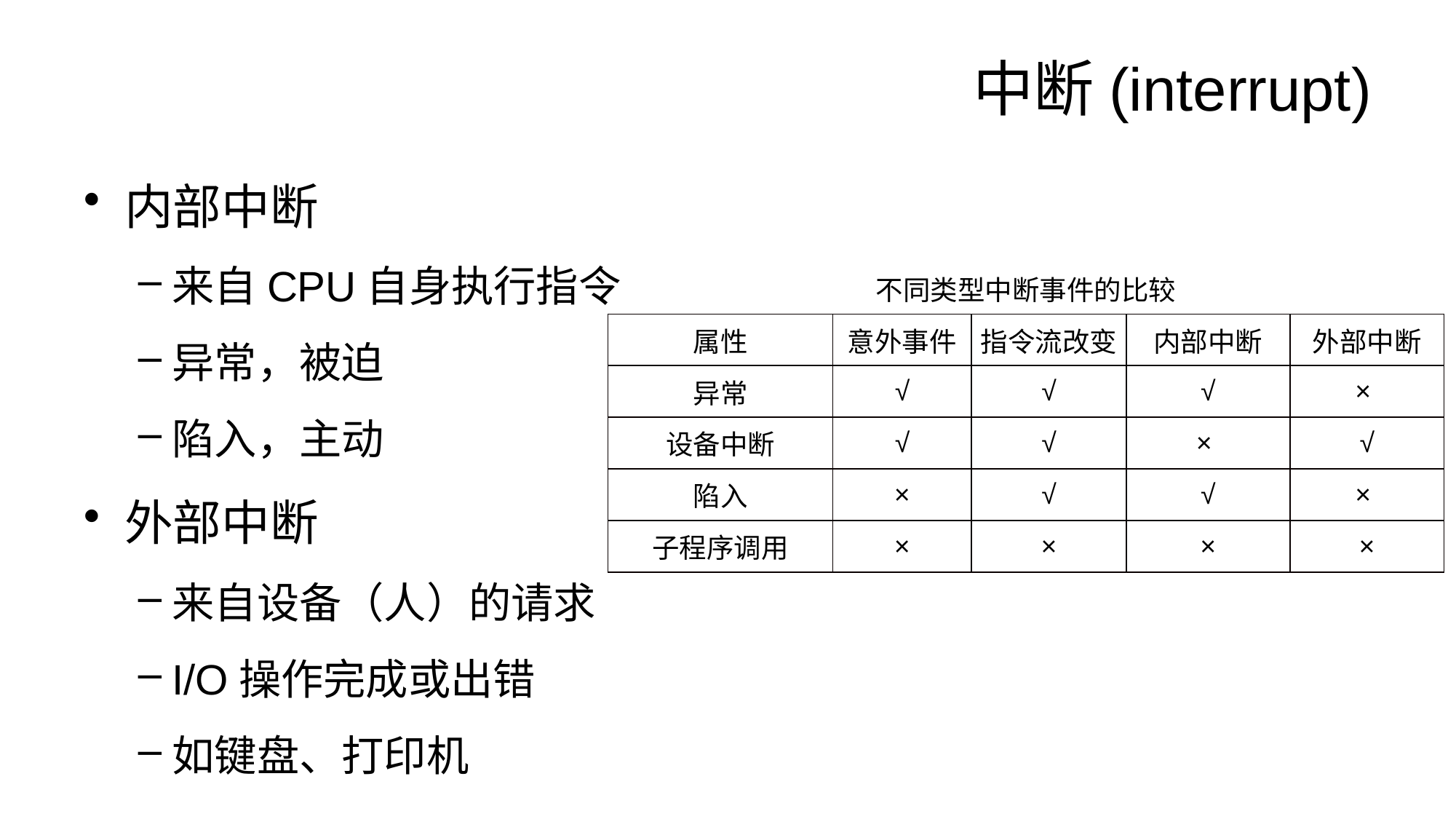

# 中断(interrupt)
内部中断
来自CPU自身执行指令
异常，被迫
陷入，主动
外部中断
来自设备（人）的请求
I/O操作完成或出错
如键盘、打印机
| 不同类型中断事件的比较 |  |  |  |  |
| --- | --- | --- | --- | --- |
| 属性 | 意外事件 | 指令流改变 | 内部中断 | 外部中断 |
| 异常 | √ | √ | √ | × |
| 设备中断 | √ | √ | × | √ |
| 陷入 | × | √ | √ | × |
| 子程序调用 | × | × | × | × |